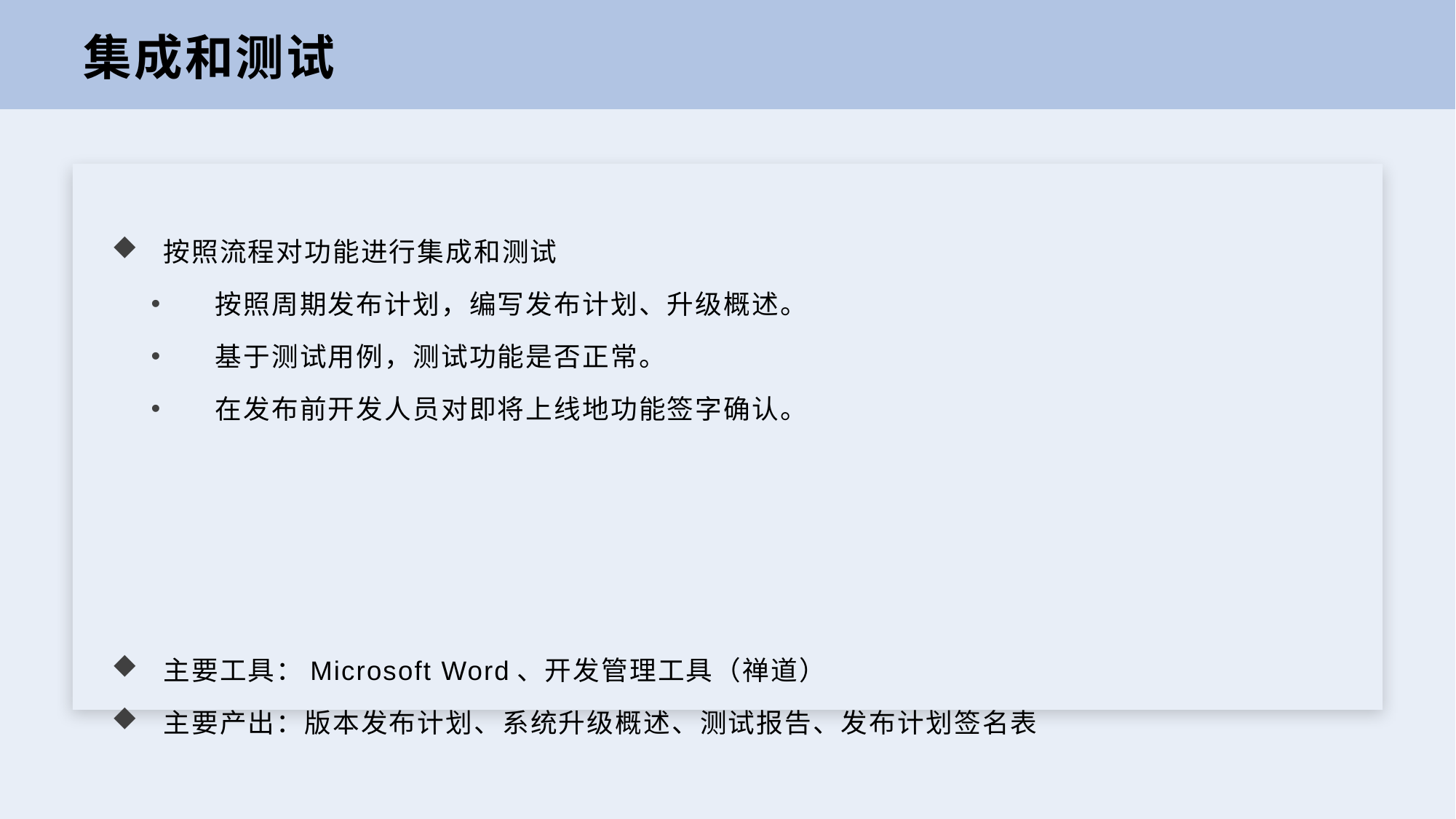

集成和测试

按照流程对功能进行集成和测试
按照周期发布计划，编写发布计划、升级概述。
基于测试用例，测试功能是否正常。
在发布前开发人员对即将上线地功能签字确认。

主要工具：Microsoft Word、开发管理工具（禅道）
主要产出：版本发布计划、系统升级概述、测试报告、发布计划签名表